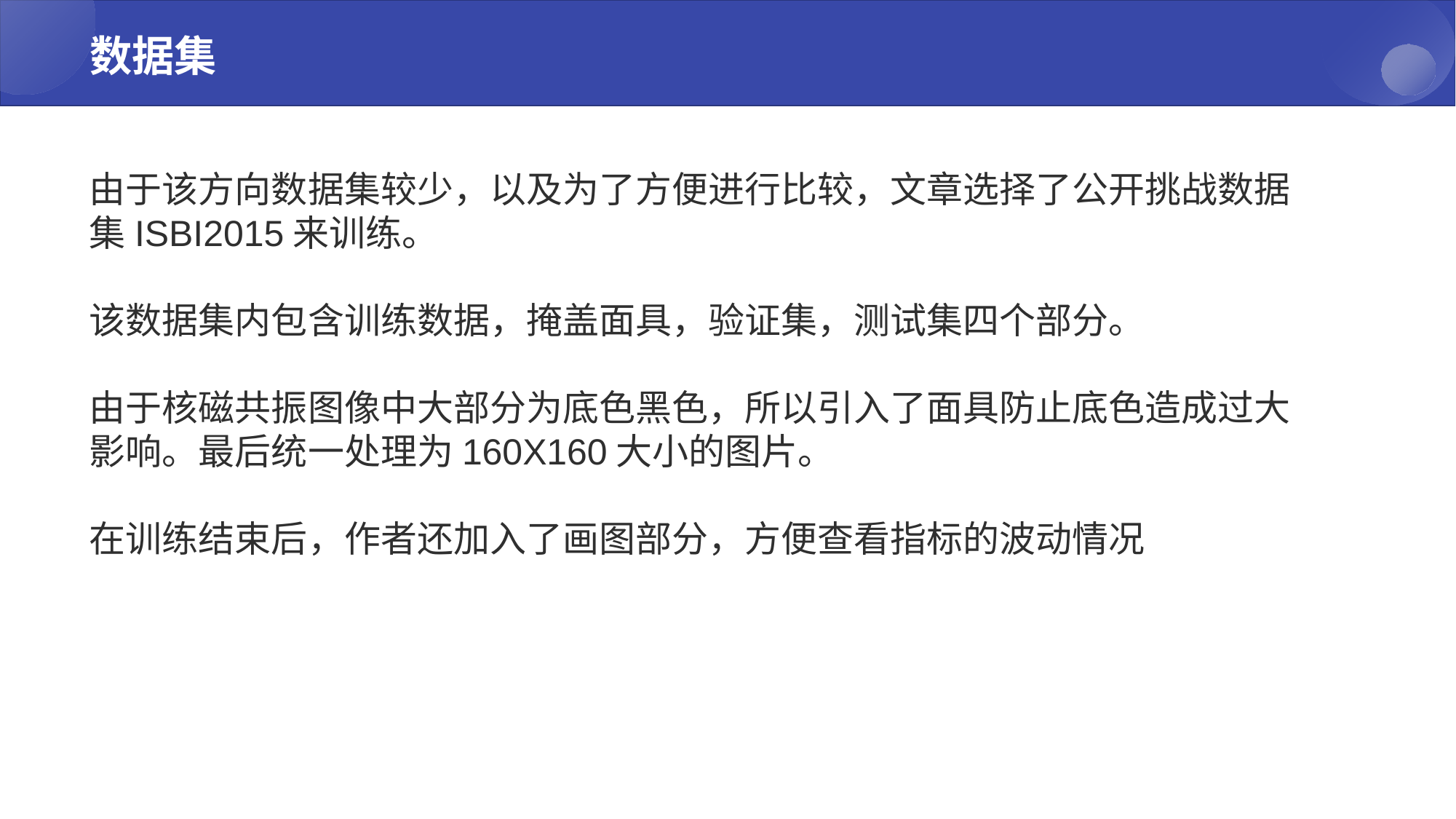

# 数据集
由于该方向数据集较少，以及为了方便进行比较，文章选择了公开挑战数据集ISBI2015来训练。

该数据集内包含训练数据，掩盖面具，验证集，测试集四个部分。

由于核磁共振图像中大部分为底色黑色，所以引入了面具防止底色造成过大影响。最后统一处理为160X160大小的图片。

在训练结束后，作者还加入了画图部分，方便查看指标的波动情况